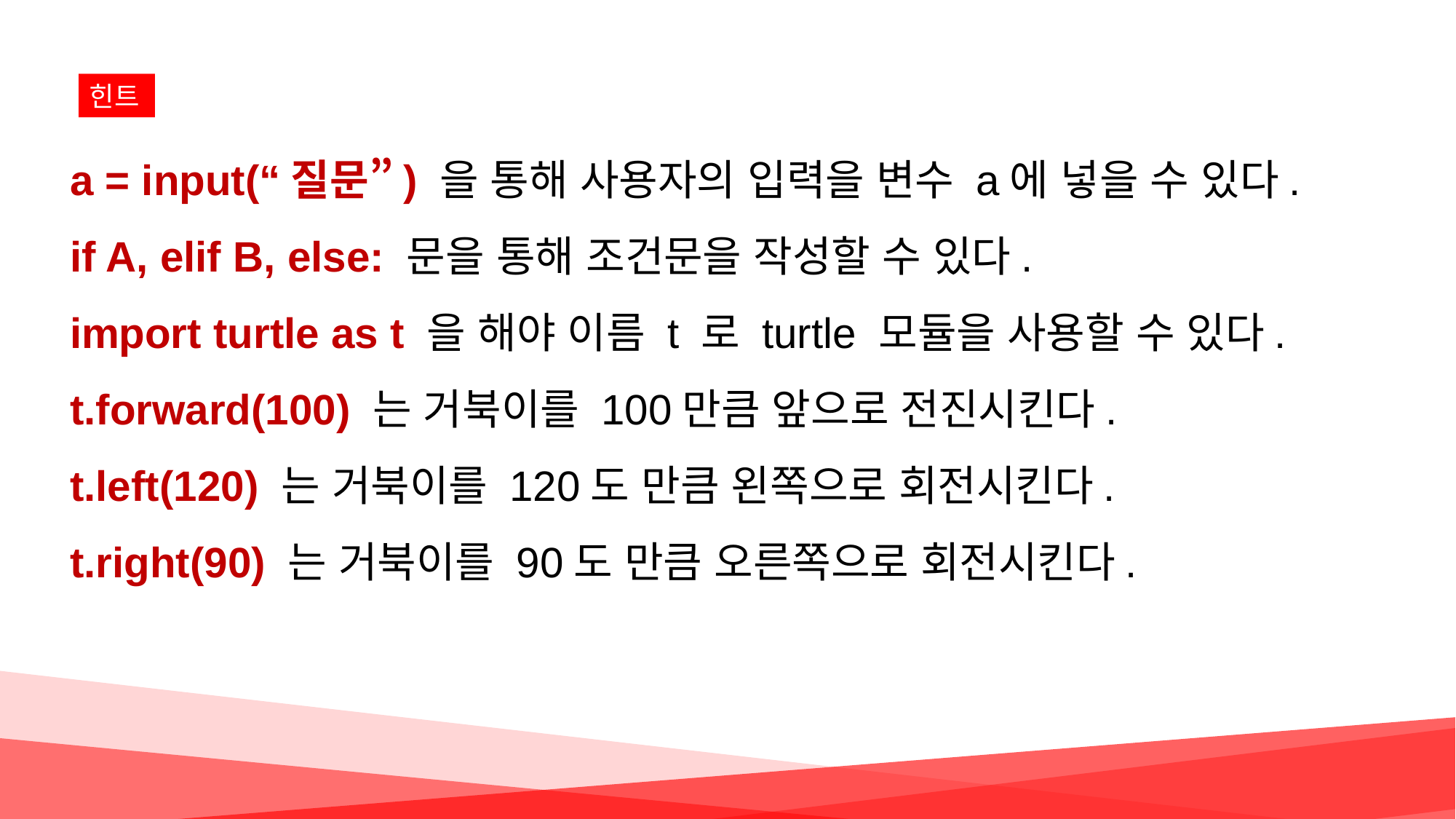

힌트

a = input(“질문”) 을 통해 사용자의 입력을 변수 a에 넣을 수 있다.
if A, elif B, else: 문을 통해 조건문을 작성할 수 있다.
import turtle as t 을 해야 이름 t 로 turtle 모듈을 사용할 수 있다.
t.forward(100) 는 거북이를 100만큼 앞으로 전진시킨다.
t.left(120) 는 거북이를 120도 만큼 왼쪽으로 회전시킨다.
t.right(90) 는 거북이를 90도 만큼 오른쪽으로 회전시킨다.